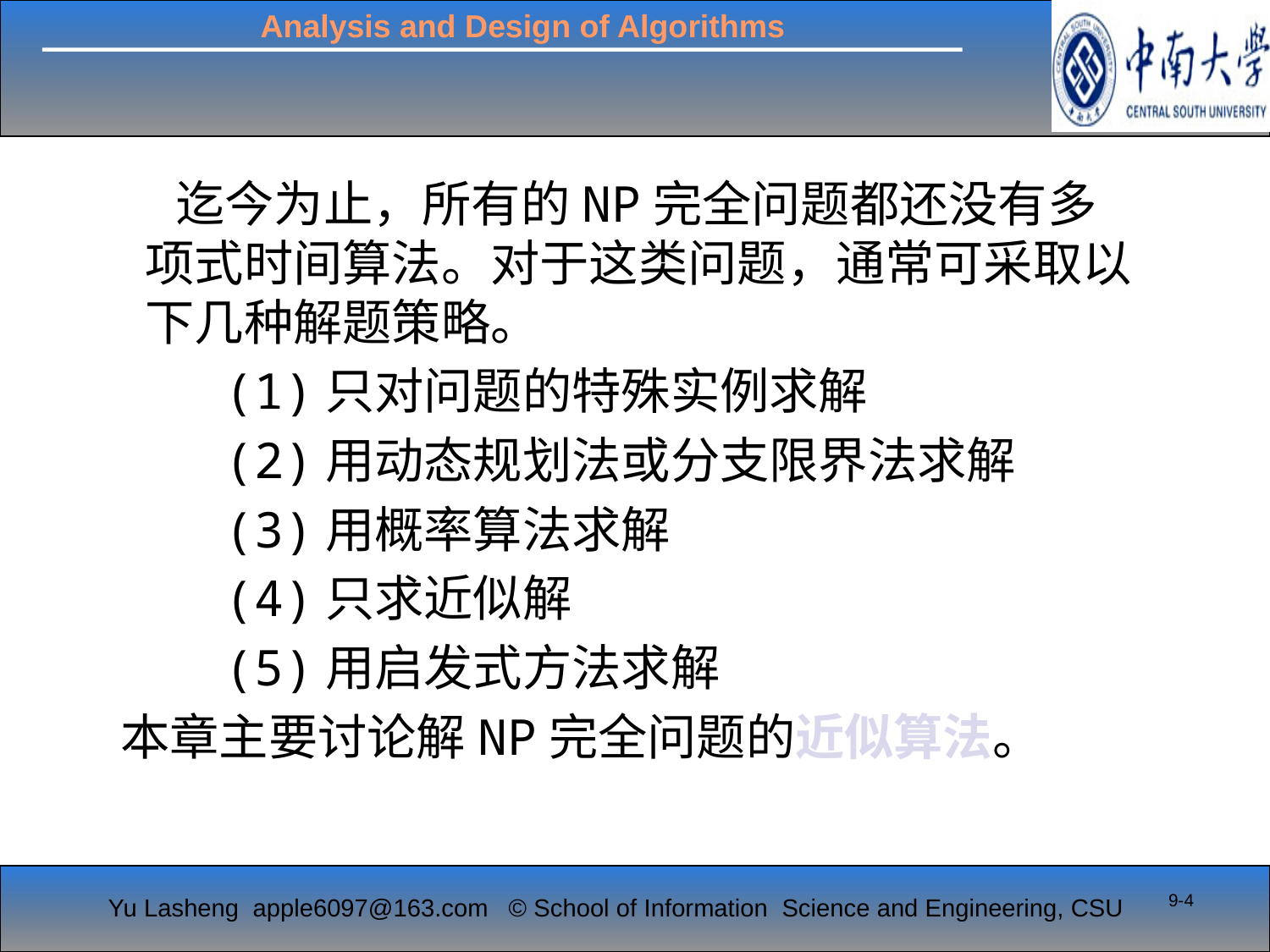

#
      迄今为止，所有的NP完全问题都还没有多项式时间算法。对于这类问题，通常可采取以下几种解题策略。
(1)只对问题的特殊实例求解
(2)用动态规划法或分支限界法求解
(3)用概率算法求解
(4)只求近似解
(5)用启发式方法求解
 本章主要讨论解NP完全问题的近似算法。

4